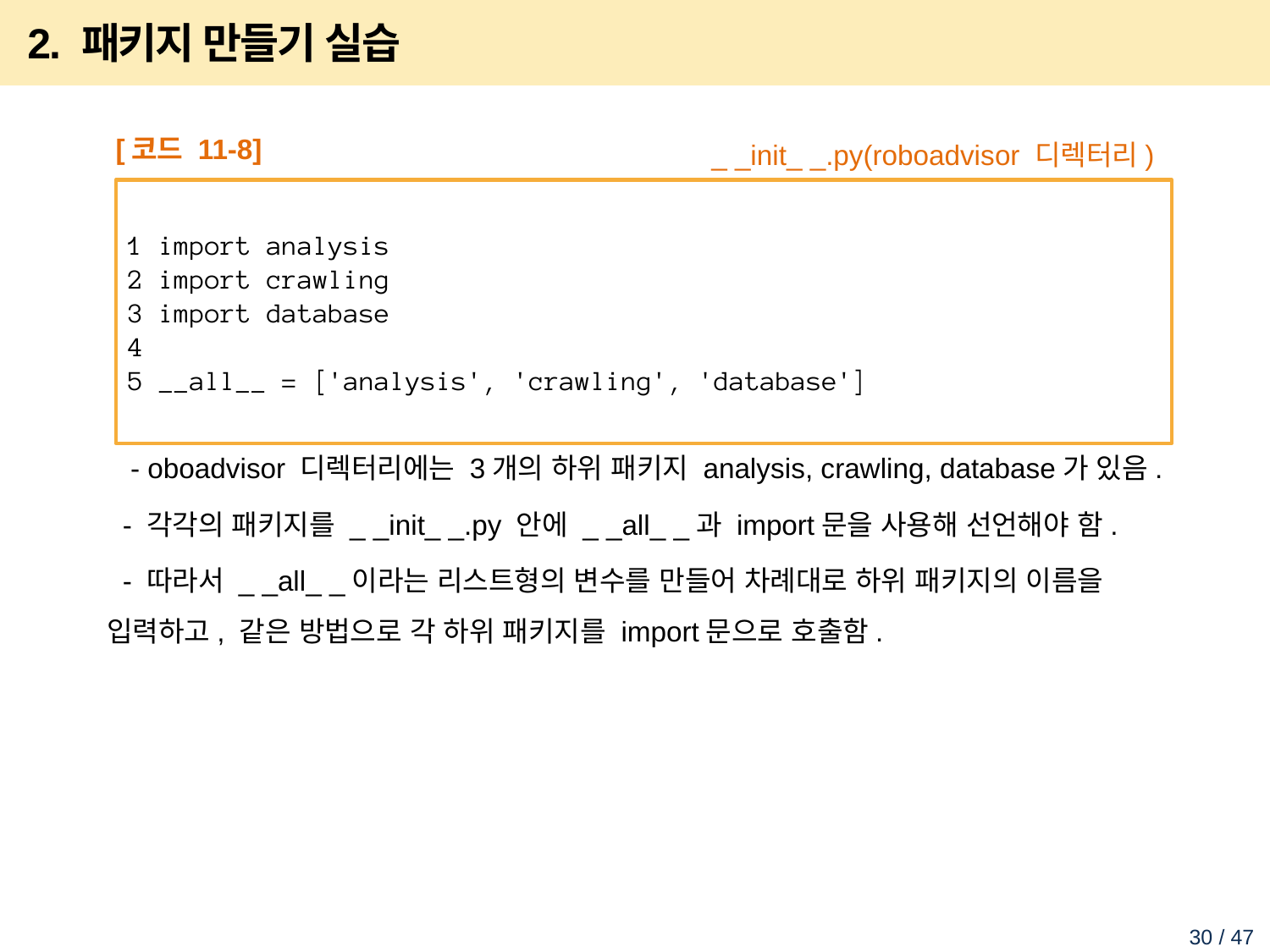

# 2. 패키지 만들기 실습

   - oboadvisor 디렉터리에는 3개의 하위 패키지 analysis, crawling, database가 있음.
  - 각각의 패키지를 _ _init_ _.py 안에 _ _all_ _과 import문을 사용해 선언해야 함.
  - 따라서 _ _all_ _이라는 리스트형의 변수를 만들어 차례대로 하위 패키지의 이름을 입력하고, 같은 방법으로 각 하위 패키지를 import문으로 호출함.
[코드 11-8]
1 import analysis
2 import crawling
3 import database
4
5 __all__ = ['analysis', 'crawling', 'database']
_ _init_ _.py(roboadvisor 디렉터리)